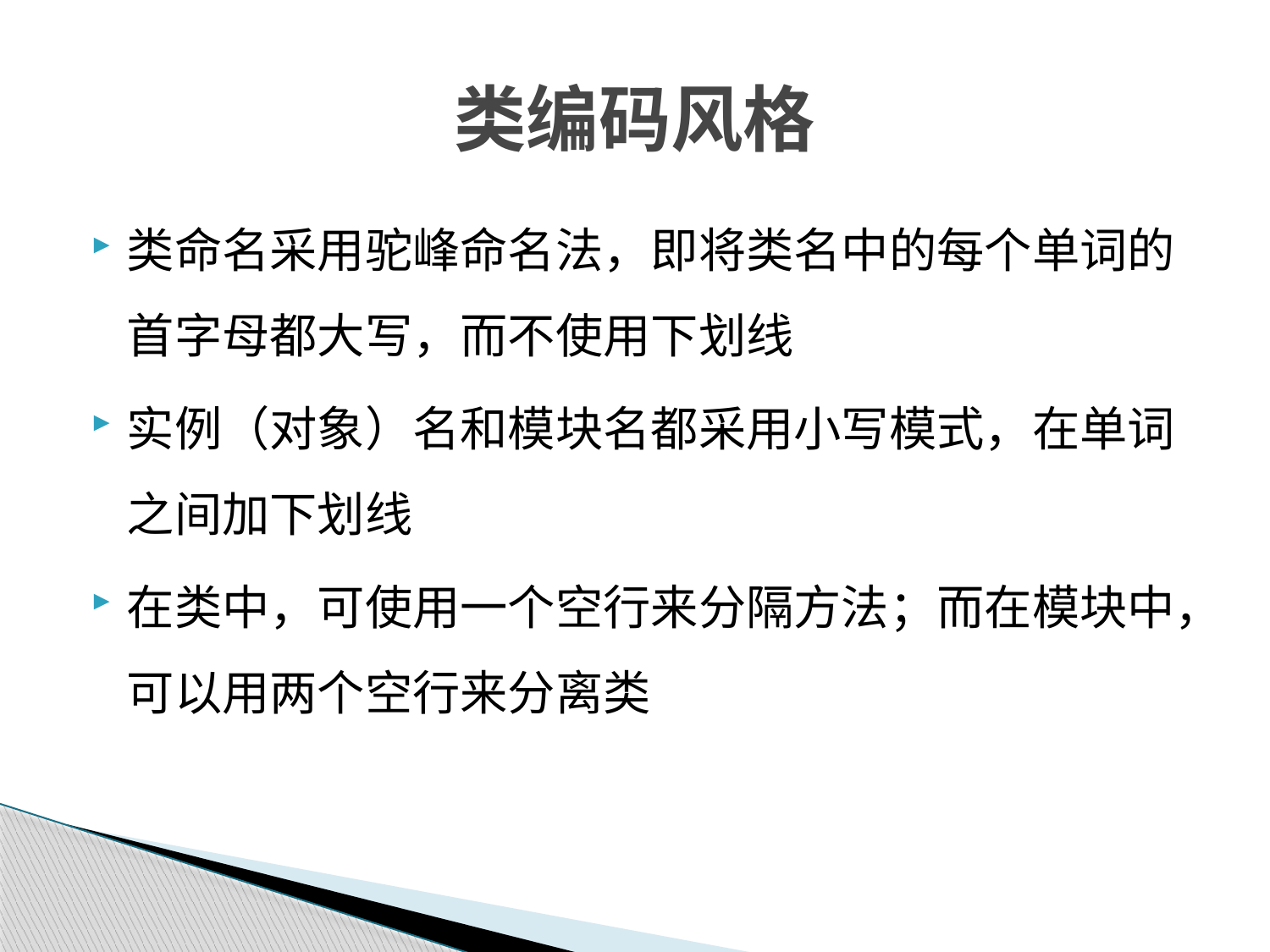

# 类编码风格
类命名采用驼峰命名法，即将类名中的每个单词的首字母都大写，而不使用下划线
实例（对象）名和模块名都采用小写模式，在单词之间加下划线
在类中，可使用一个空行来分隔方法；而在模块中，可以用两个空行来分离类